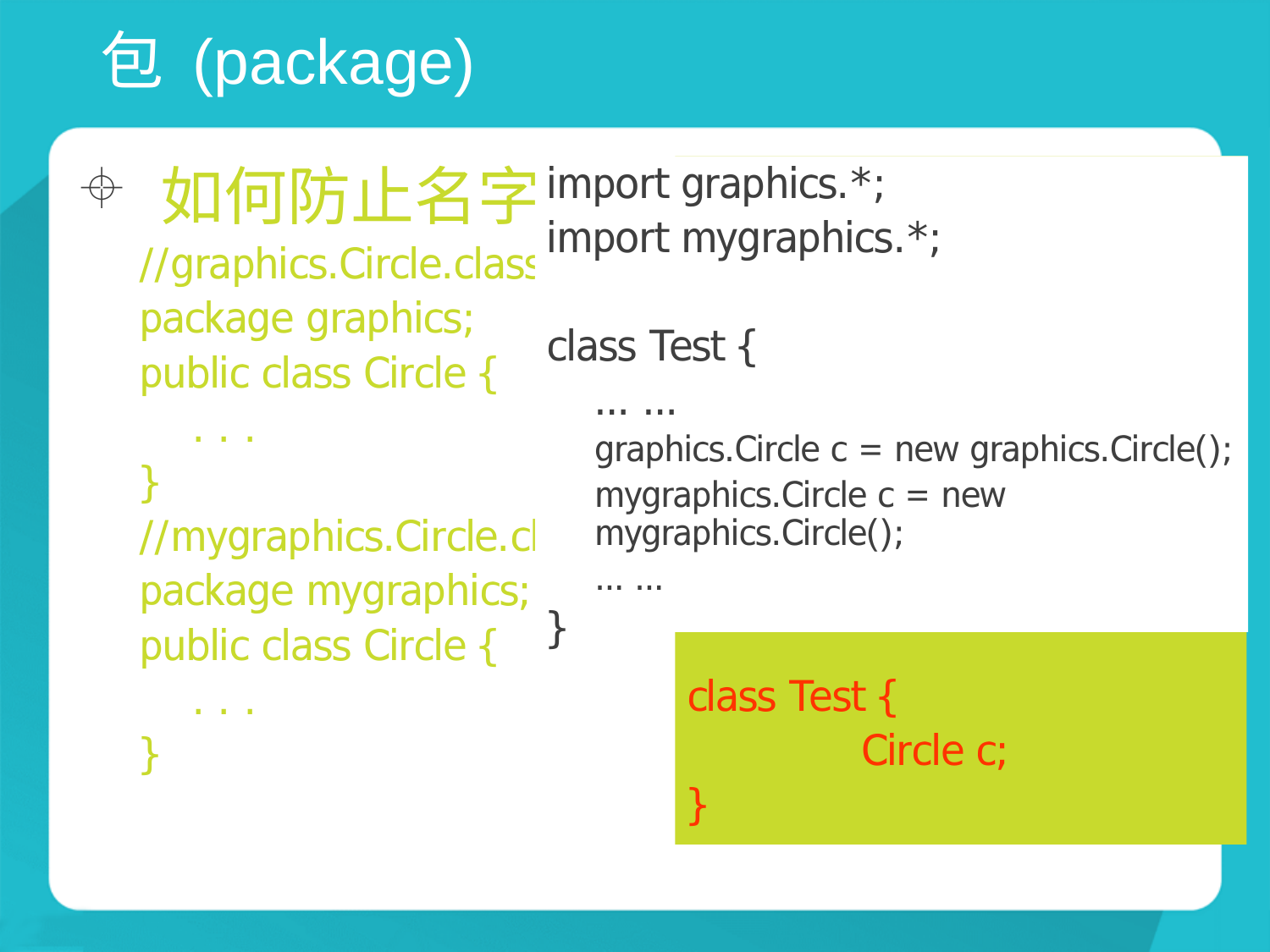

# 包 (package)
import graphics.*;
import mygraphics.*;

class Test {
	… …
	graphics.Circle c = new graphics.Circle();
	mygraphics.Circle c = new mygraphics.Circle();
	… …
}
import graphics.*;
import mygraphics.*;

class Test {
		//Circle c;
}
如何防止名字冲突
//graphics.Circle.class
package graphics;
public class Circle {
    . . .
}
//mygraphics.Circle.class
package mygraphics;
public class Circle {
    . . .
}
import graphics.Circle;
//import mygraphics.Circle;

class Test {
		Circle c;
}
49